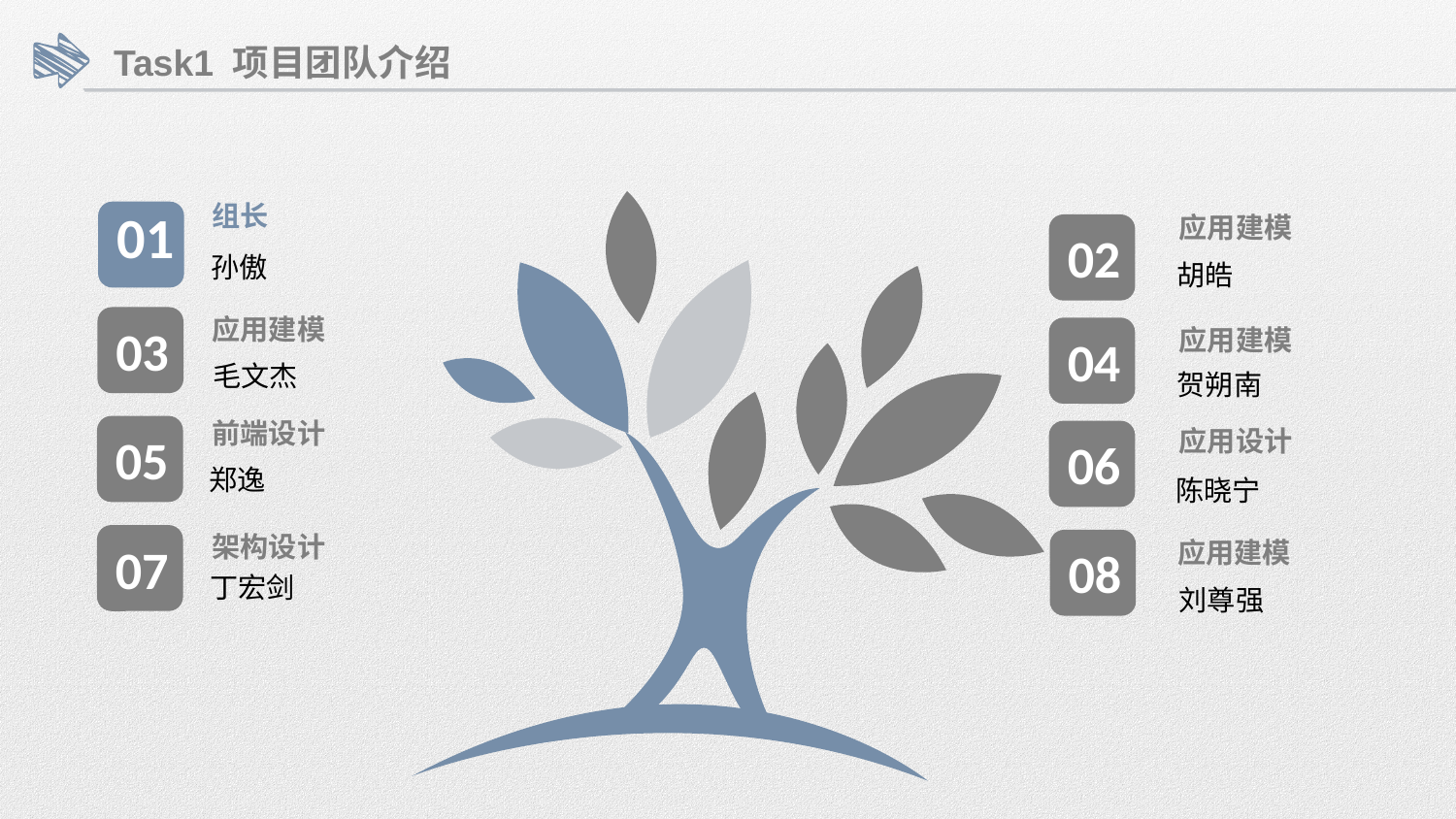

Task1 项目团队介绍

01
组长
孙傲
03
05
02
应用建模
胡皓

应用建模
04
06
应用建模

毛文杰

贺朔南

前端设计
应用设计

郑逸
陈晓宁

07
08
架构设计
应用建模
丁宏剑
刘尊强